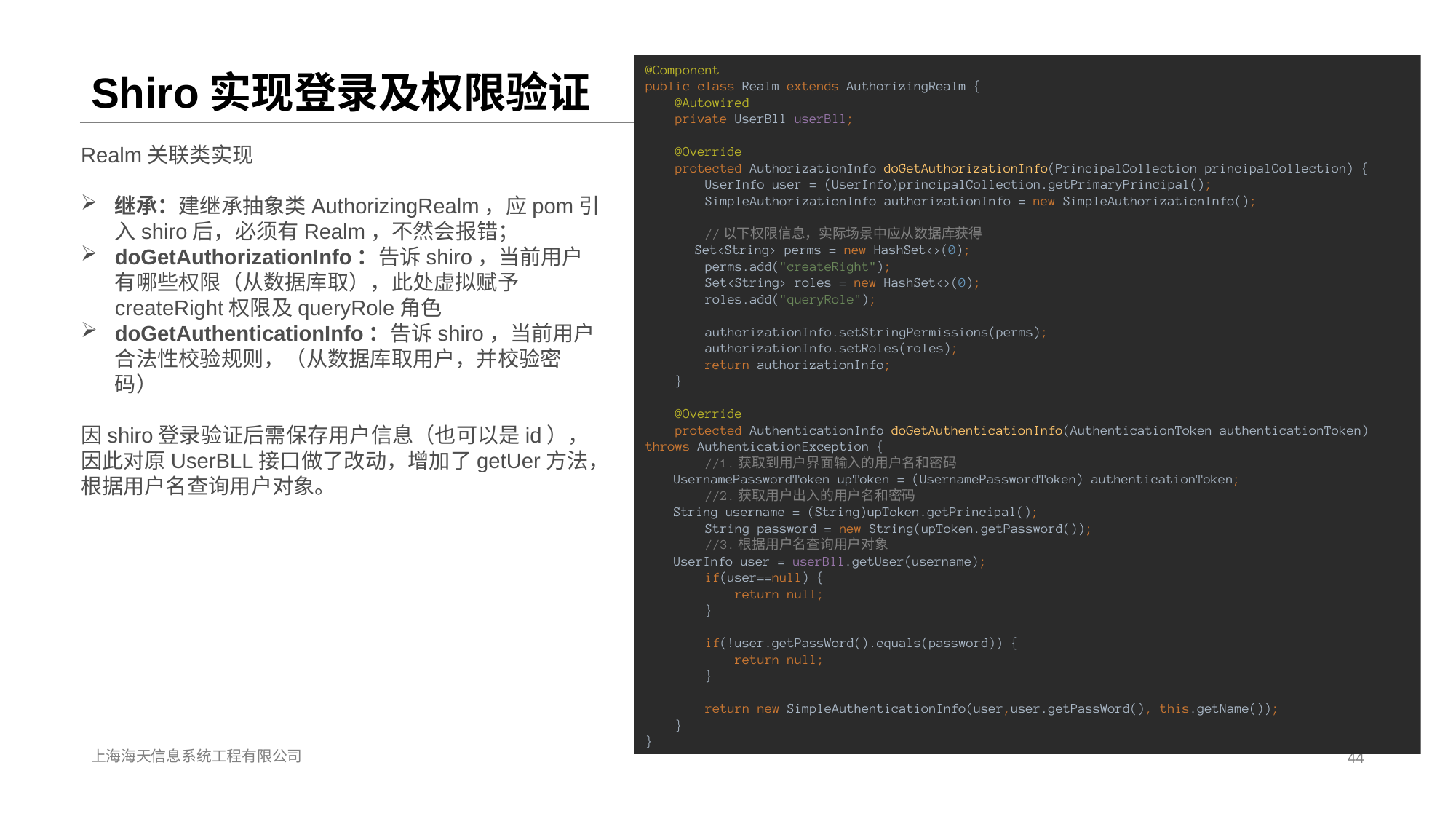

# Shiro实现登录及权限验证
@Component
public class Realm extends AuthorizingRealm {
    @Autowired
    private UserBll userBll;
    @Override
    protected AuthorizationInfo doGetAuthorizationInfo(PrincipalCollection principalCollection) {
        UserInfo user = (UserInfo)principalCollection.getPrimaryPrincipal();
        SimpleAuthorizationInfo authorizationInfo = new SimpleAuthorizationInfo();
        //以下权限信息，实际场景中应从数据库获得
               Set<String> perms = new HashSet<>(0);
        perms.add("createRight");
        Set<String> roles = new HashSet<>(0);
        roles.add("queryRole");
        authorizationInfo.setStringPermissions(perms);
        authorizationInfo.setRoles(roles);
        return authorizationInfo;
    }
    @Override
    protected AuthenticationInfo doGetAuthenticationInfo(AuthenticationToken authenticationToken) throws AuthenticationException {
        //1.获取到用户界面输入的用户名和密码
        UsernamePasswordToken upToken = (UsernamePasswordToken) authenticationToken;
        //2.获取用户出入的用户名和密码
        String username = (String)upToken.getPrincipal();
        String password = new String(upToken.getPassword());
        //3.根据用户名查询用户对象
        UserInfo user = userBll.getUser(username);
        if(user==null) {
            return null;
        }
        if(!user.getPassWord().equals(password)) {
            return null;
        }
        return new SimpleAuthenticationInfo(user,user.getPassWord(), this.getName());
    }
}
Realm关联类实现

继承：建继承抽象类AuthorizingRealm，应pom引入shiro后，必须有Realm，不然会报错；
doGetAuthorizationInfo：告诉shiro，当前用户有哪些权限（从数据库取），此处虚拟赋予createRight权限及queryRole角色
doGetAuthenticationInfo：告诉shiro，当前用户合法性校验规则，（从数据库取用户，并校验密码）

因shiro登录验证后需保存用户信息（也可以是id），因此对原UserBLL接口做了改动，增加了getUer方法，根据用户名查询用户对象。

上海海天信息系统工程有限公司
44